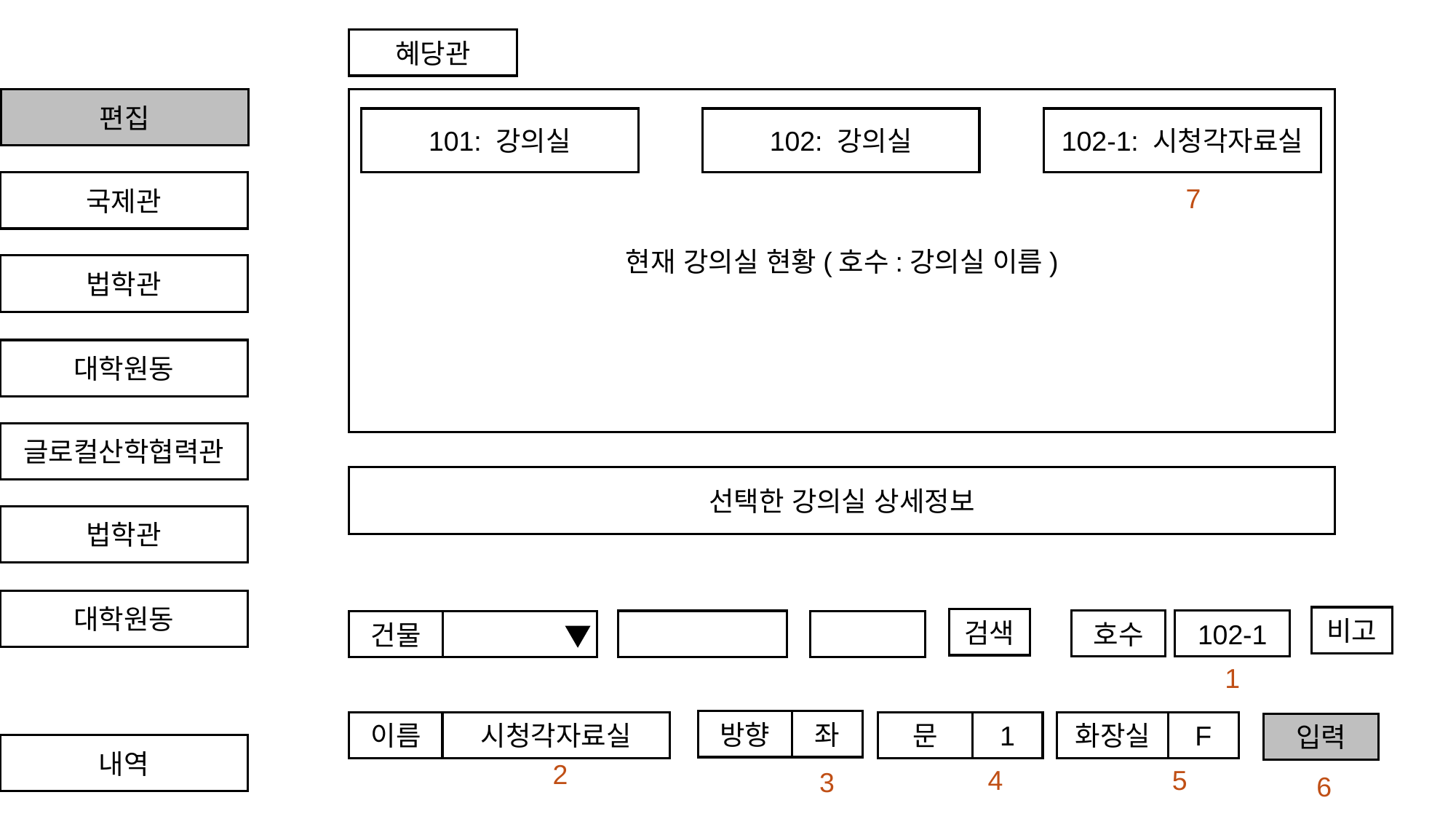

혜당관
편집
현재 강의실 현황(호수:강의실 이름)
101: 강의실
102: 강의실
102-1: 시청각자료실
국제관
7
법학관
대학원동
글로컬산학협력관
선택한 강의실 상세정보
법학관
대학원동
비고
검색
호수
102-1

건물

좌
방향
이름
시청각자료실
1
F
문
화장실
입력
1
내역
2
4
5
3
6